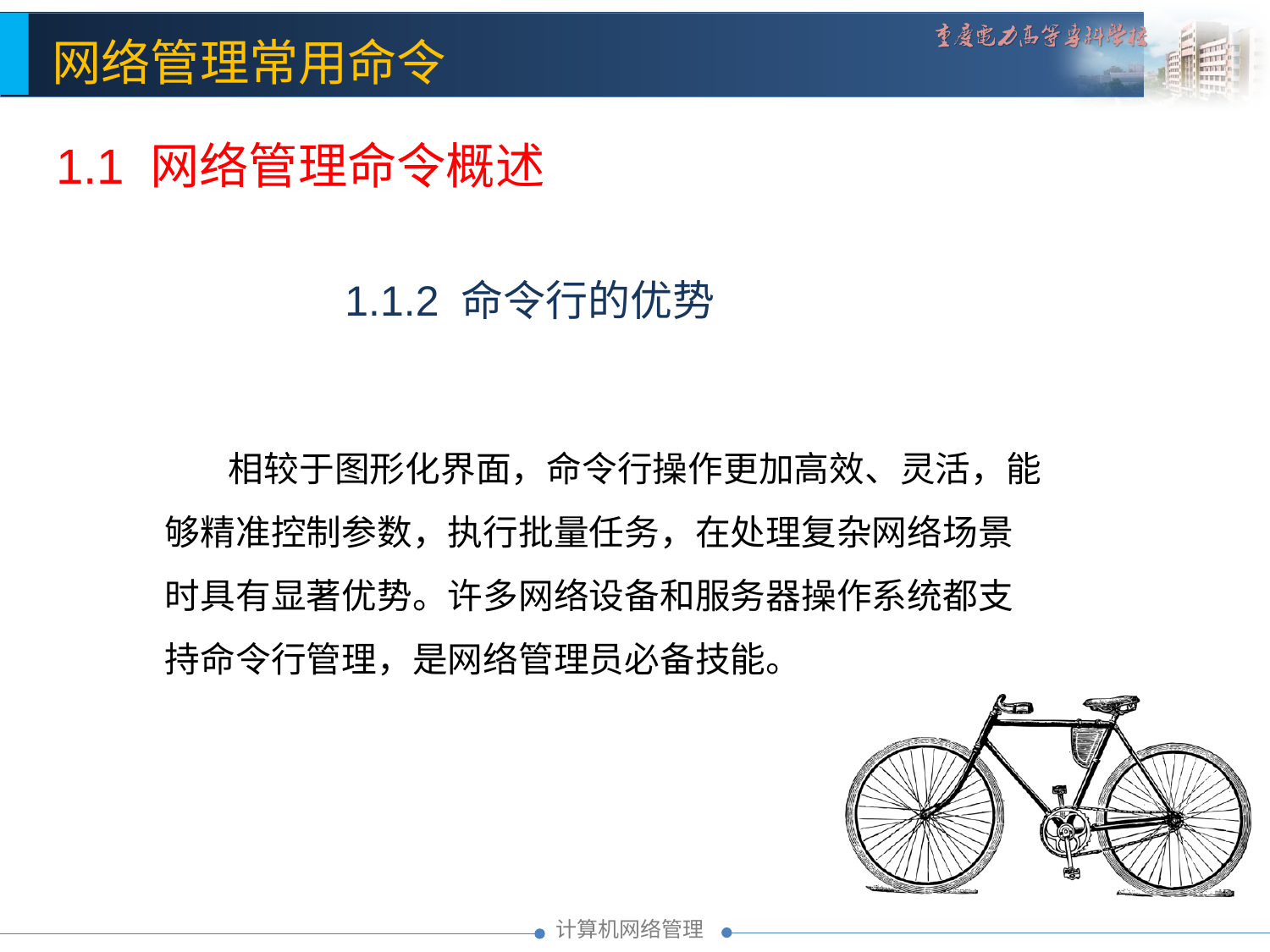

1.1 网络管理命令概述
1.1.2 命令行的优势
相较于图形化界面，命令行操作更加高效、灵活，能够精准控制参数，执行批量任务，在处理复杂网络场景时具有显著优势。许多网络设备和服务器操作系统都支持命令行管理，是网络管理员必备技能。